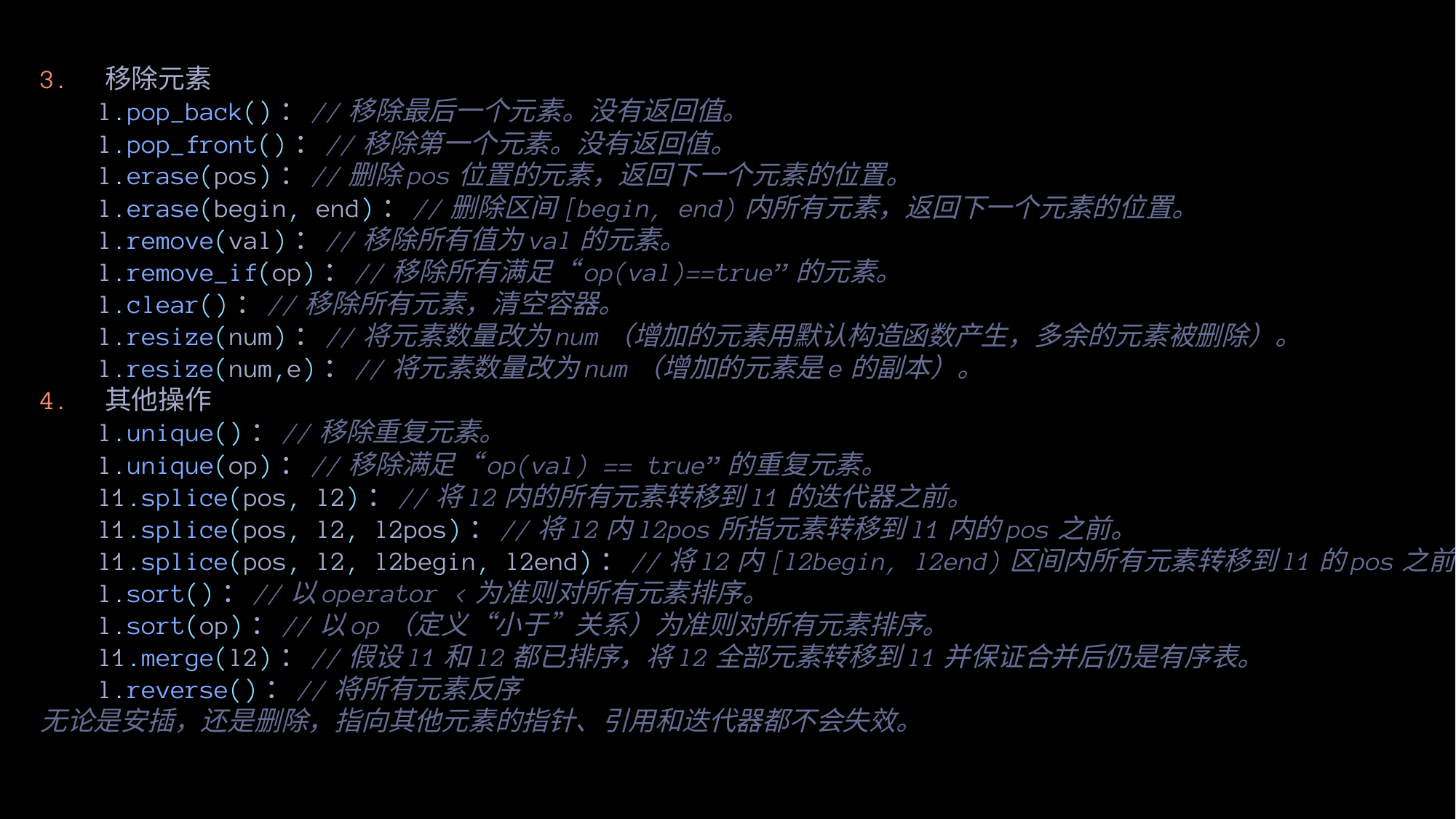

3.  移除元素
    l.pop_back()：//移除最后一个元素。没有返回值。
    l.pop_front()：//移除第一个元素。没有返回值。
    l.erase(pos)：//删除pos位置的元素，返回下一个元素的位置。
    l.erase(begin, end)：//删除区间[begin, end)内所有元素，返回下一个元素的位置。
    l.remove(val)：//移除所有值为val的元素。
    l.remove_if(op)：//移除所有满足“op(val)==true”的元素。
    l.clear()：//移除所有元素，清空容器。
    l.resize(num)：//将元素数量改为num（增加的元素用默认构造函数产生，多余的元素被删除）。
    l.resize(num,e)：//将元素数量改为num（增加的元素是e的副本）。
4.  其他操作
    l.unique()：//移除重复元素。
    l.unique(op)：//移除满足“op(val) == true”的重复元素。
    l1.splice(pos, l2)：//将l2内的所有元素转移到l1的迭代器之前。
    l1.splice(pos, l2, l2pos)：//将l2内l2pos所指元素转移到l1内的pos之前。
    l1.splice(pos, l2, l2begin, l2end)：//将l2内[l2begin, l2end)区间内所有元素转移到l1的pos之前。
    l.sort()：//以operator <为准则对所有元素排序。
    l.sort(op)：//以op（定义“小于”关系）为准则对所有元素排序。
    l1.merge(l2)：//假设l1和l2都已排序，将l2全部元素转移到l1并保证合并后仍是有序表。
    l.reverse()：//将所有元素反序
无论是安插，还是删除，指向其他元素的指针、引用和迭代器都不会失效。